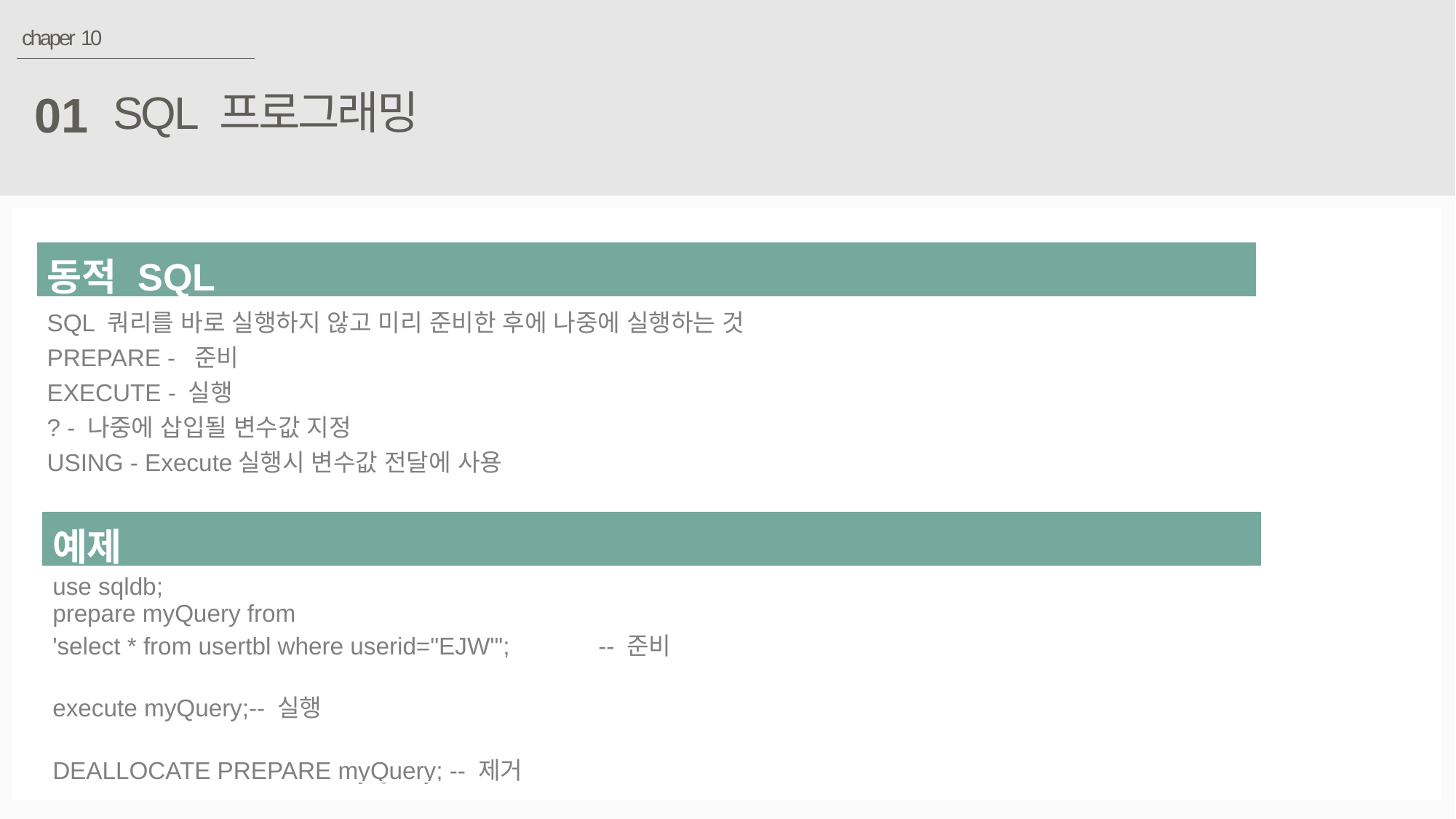

chaper  10
SQL 프로그래밍
01

| 동적 SQL |
| --- |
| SQL 쿼리를 바로 실행하지 않고 미리 준비한 후에 나중에 실행하는 것 PREPARE - 준비 EXECUTE - 실행 ? - 나중에 삽입될 변수값 지정 USING - Execute실행시 변수값 전달에 사용 |
| 예제 |
| --- |
| use sqldb; prepare myQuery from 'select \* from usertbl where userid="EJW"'; -- 준비 execute myQuery;-- 실행 DEALLOCATE PREPARE myQuery; -- 제거 |